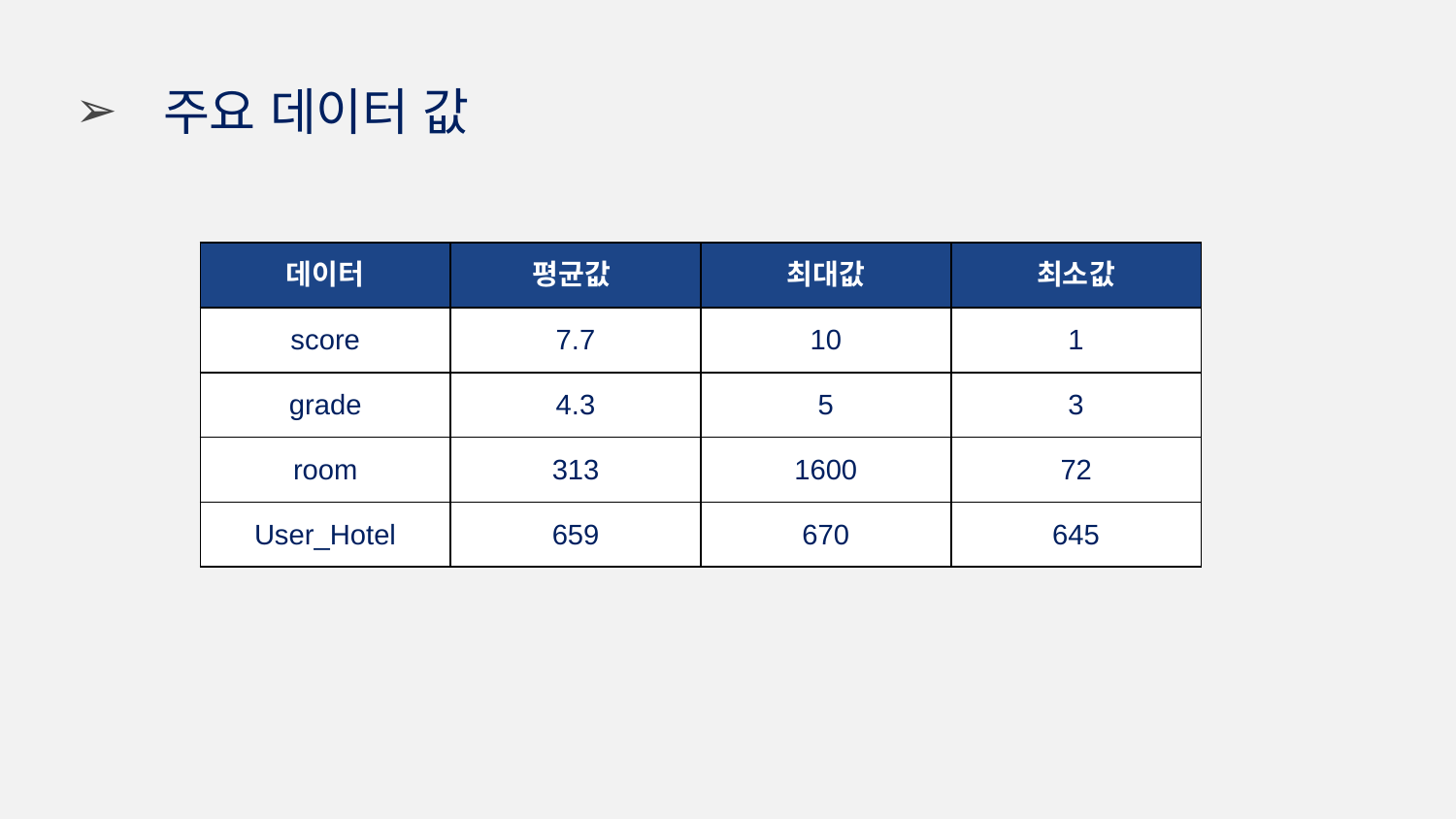

# 주요 데이터 값
| 데이터 | 평균값 | 최대값 | 최소값 |
| --- | --- | --- | --- |
| score | 7.7 | 10 | 1 |
| grade | 4.3 | 5 | 3 |
| room | 313 | 1600 | 72 |
| User\_Hotel | 659 | 670 | 645 |